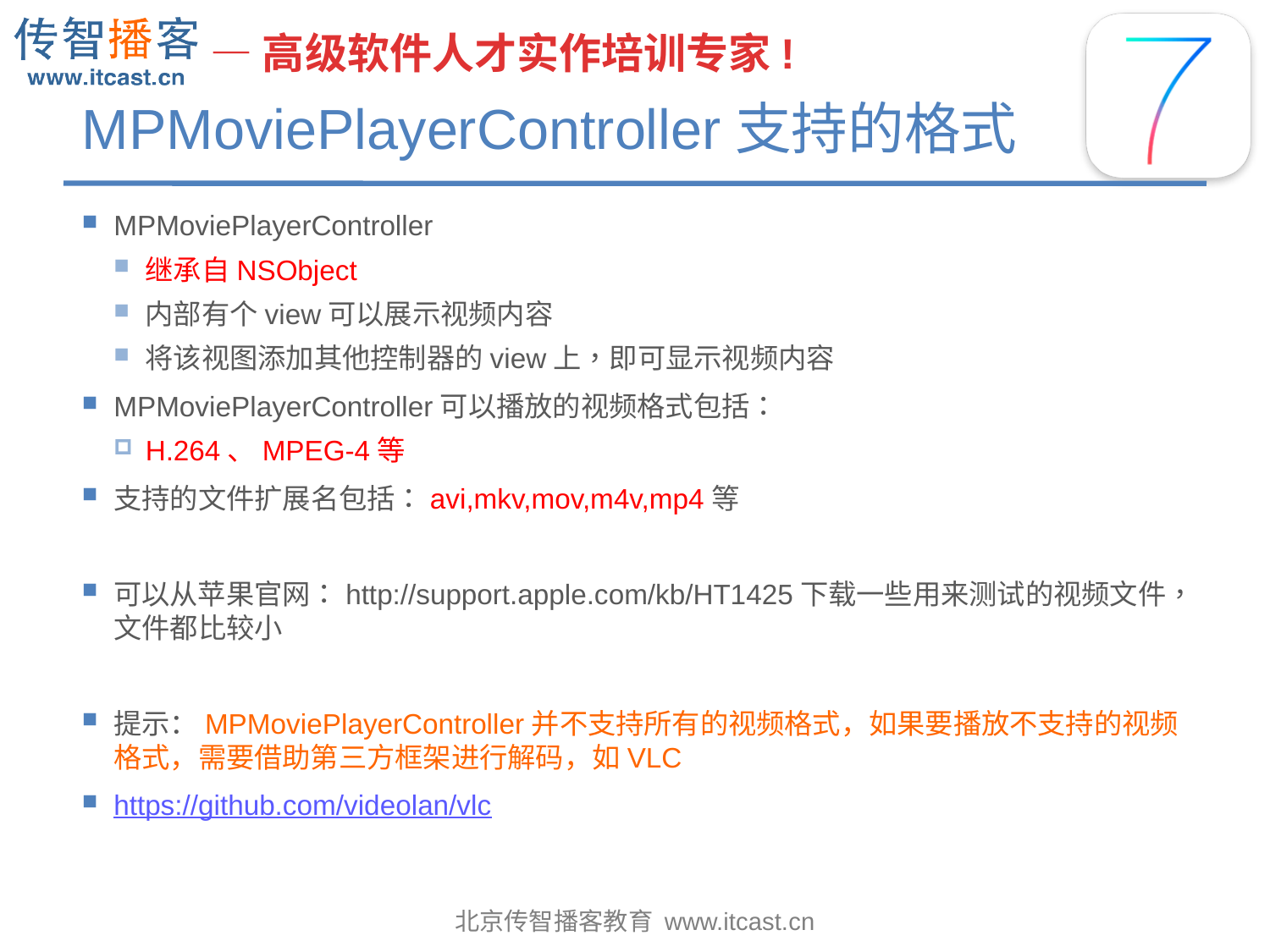

# MPMoviePlayerController支持的格式
MPMoviePlayerController
继承自NSObject
内部有个view可以展示视频内容
将该视图添加其他控制器的view上，即可显示视频内容
MPMoviePlayerController可以播放的视频格式包括：
H.264、MPEG-4等
支持的文件扩展名包括：avi,mkv,mov,m4v,mp4等

可以从苹果官网：http://support.apple.com/kb/HT1425下载一些用来测试的视频文件，文件都比较小

提示：MPMoviePlayerController并不支持所有的视频格式，如果要播放不支持的视频格式，需要借助第三方框架进行解码，如VLC
https://github.com/videolan/vlc